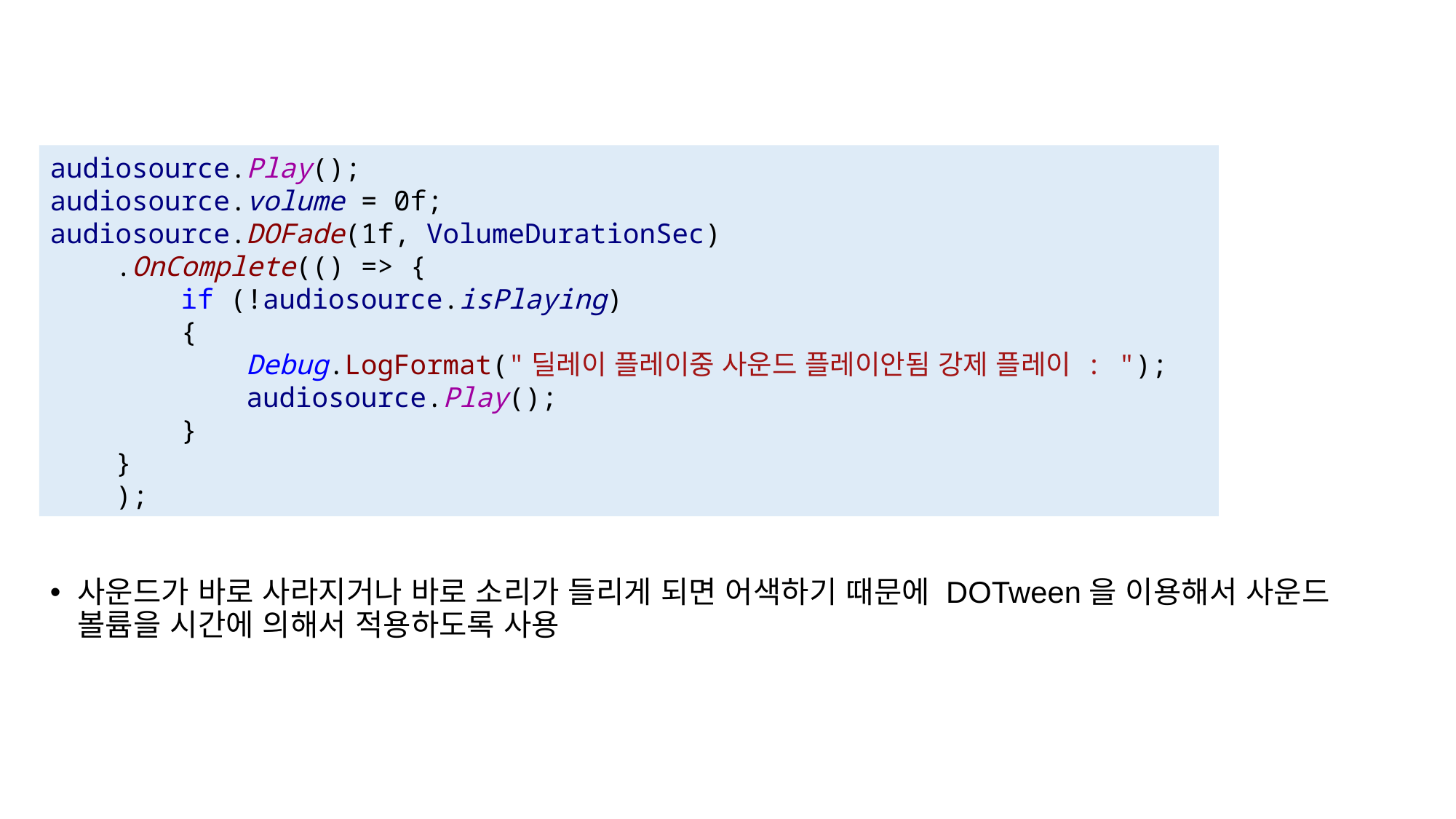

#
audiosource.Play();
audiosource.volume = 0f;
audiosource.DOFade(1f, VolumeDurationSec)
    .OnComplete(() => {
        if (!audiosource.isPlaying)
        {
            Debug.LogFormat("딜레이 플레이중 사운드 플레이안됨 강제 플레이 : ");
            audiosource.Play();
        }
    }
    );
사운드가 바로 사라지거나 바로 소리가 들리게 되면 어색하기 때문에 DOTween을 이용해서 사운드 볼륨을 시간에 의해서 적용하도록 사용